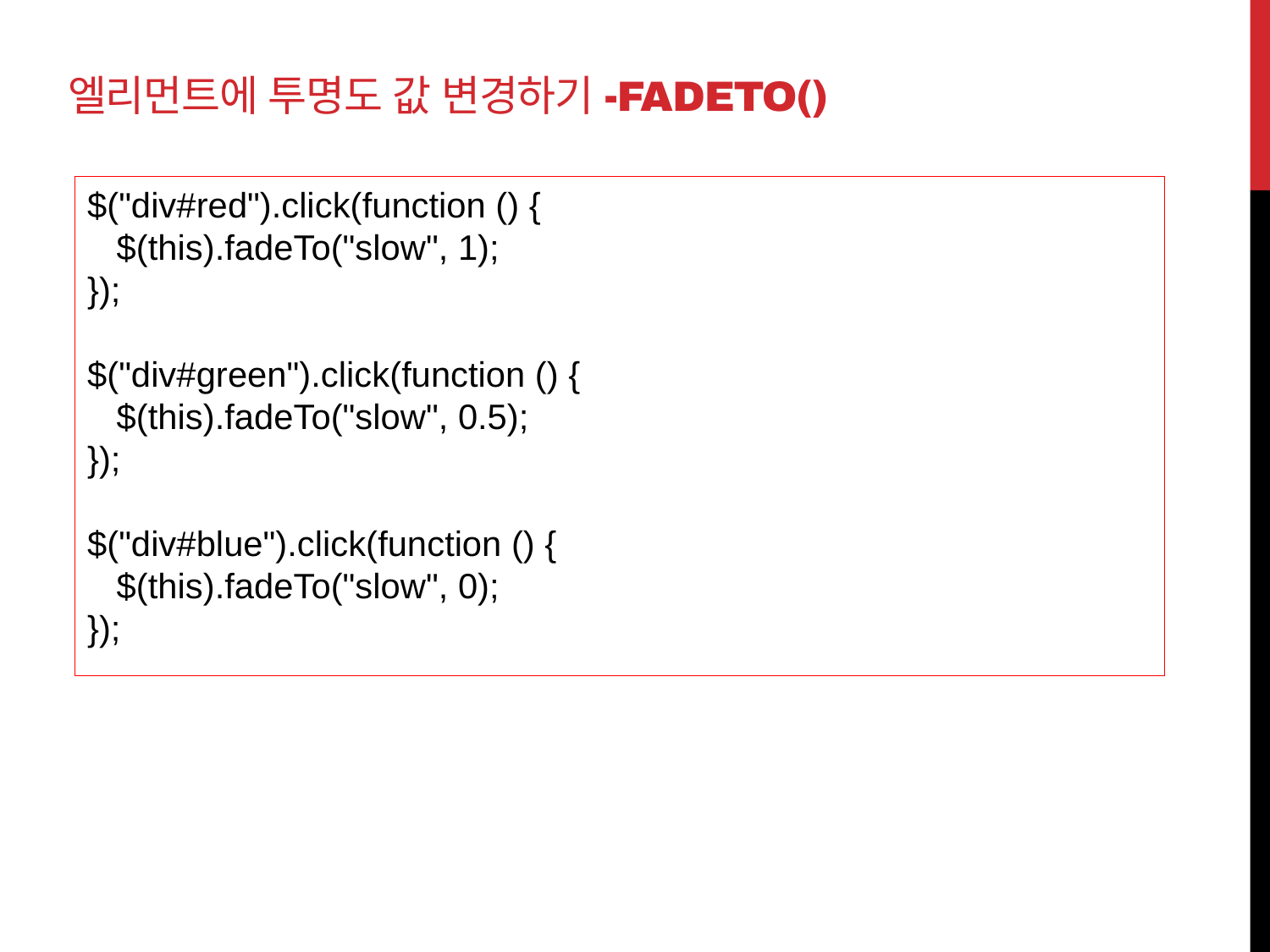

# 엘리먼트에 투명도 값 변경하기-fadeTo()
$("div#red").click(function () {
   $(this).fadeTo("slow", 1);
});

$("div#green").click(function () {
   $(this).fadeTo("slow", 0.5);
});

$("div#blue").click(function () {
   $(this).fadeTo("slow", 0);
});